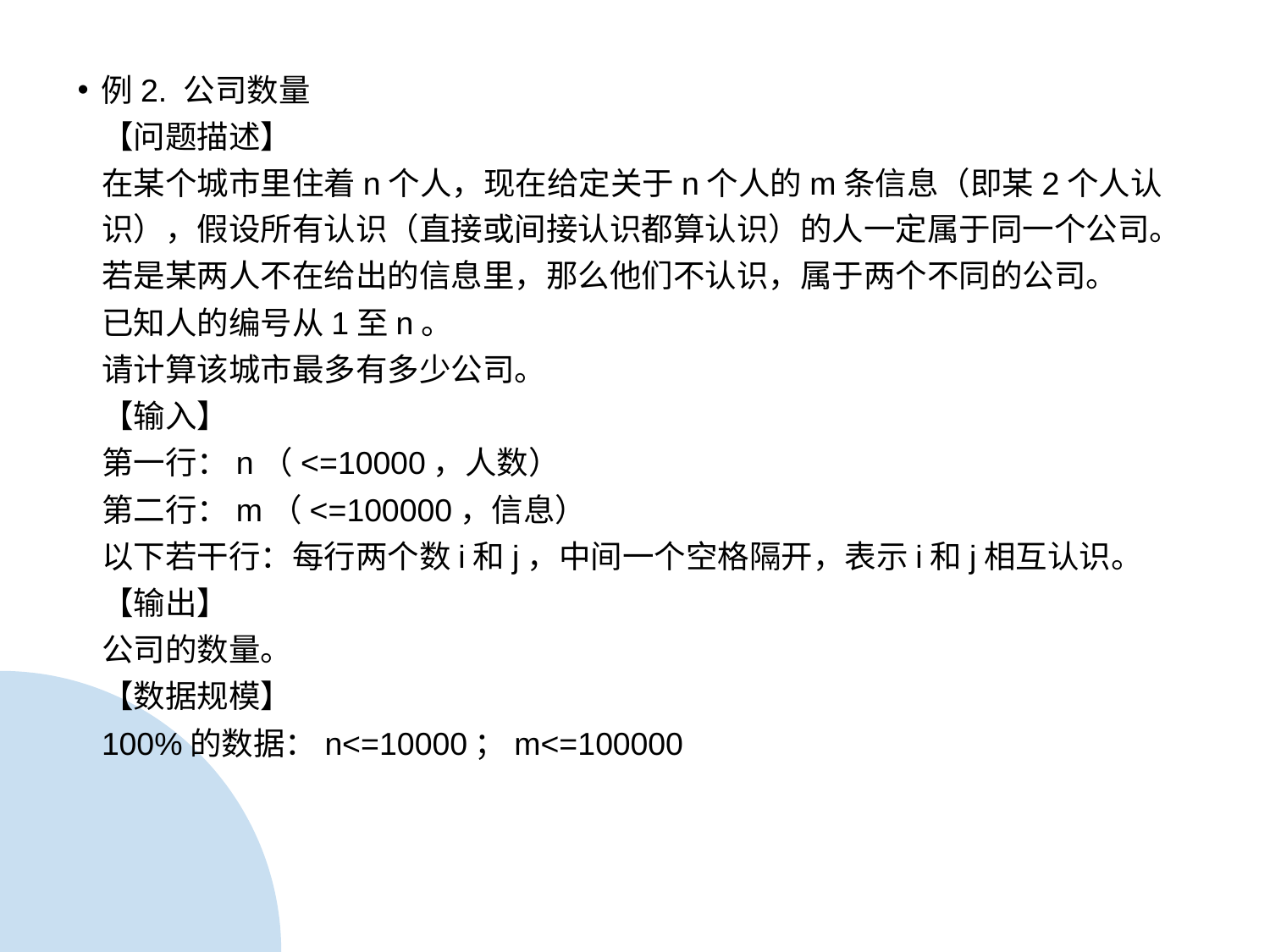

例2. 公司数量
【问题描述】
在某个城市里住着n个人，现在给定关于n个人的m条信息（即某2个人认识），假设所有认识（直接或间接认识都算认识）的人一定属于同一个公司。
若是某两人不在给出的信息里，那么他们不认识，属于两个不同的公司。
已知人的编号从1至n。
请计算该城市最多有多少公司。
【输入】
第一行：n（<=10000，人数）
第二行：m（<=100000，信息）
以下若干行：每行两个数i和j，中间一个空格隔开，表示i和j相互认识。
【输出】
公司的数量。
【数据规模】
100%的数据：n<=10000；m<=100000